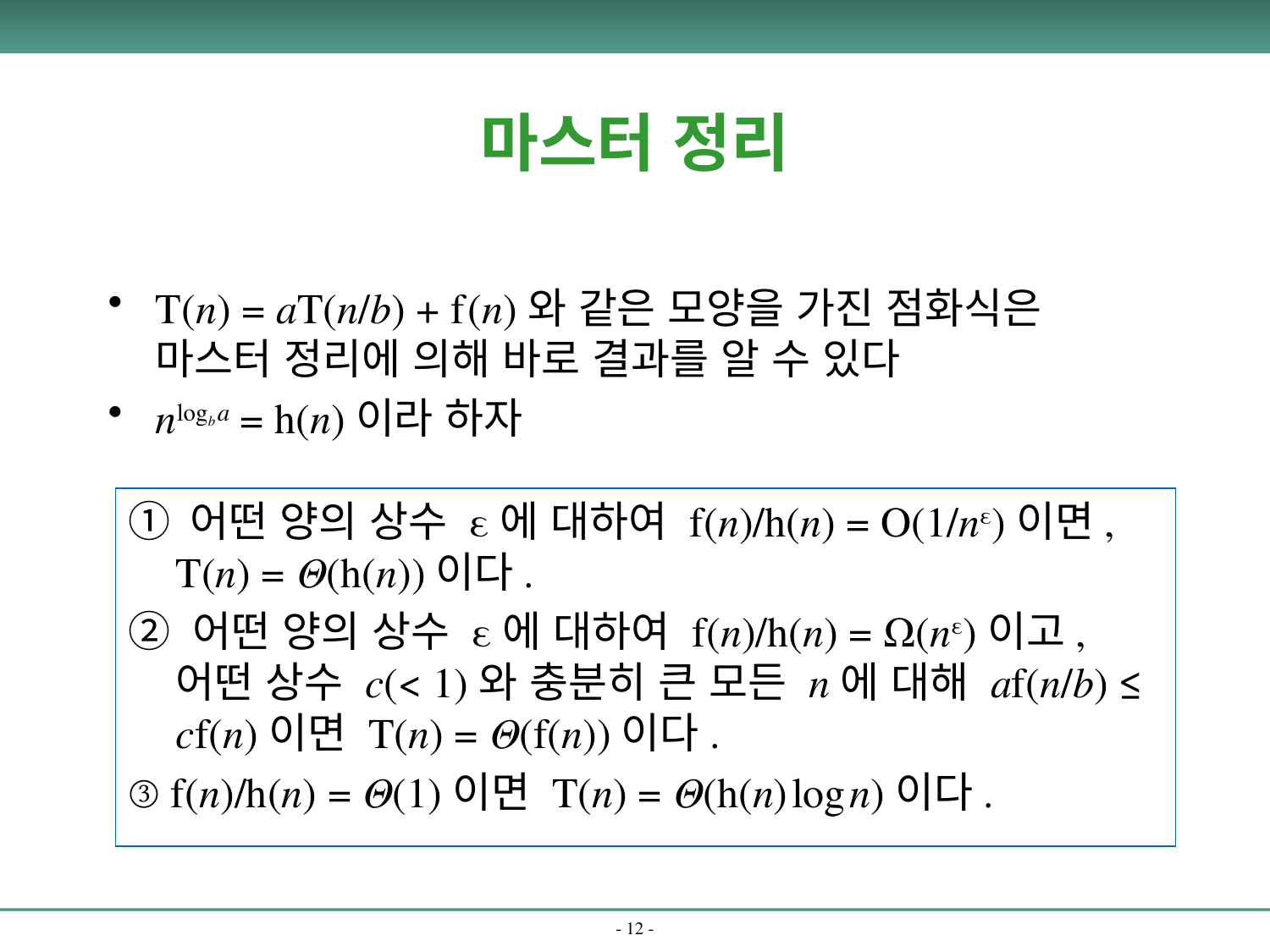

# 마스터 정리
T(n) = aT(n/b) + f (n)와 같은 모양을 가진 점화식은 마스터 정리에 의해 바로 결과를 알 수 있다
nlogb a = h(n)이라 하자
① 어떤 양의 상수 ε에 대하여 f(n)/h(n) = O(1/nε)이면, T(n) = Θ(h(n))이다.
② 어떤 양의 상수 ε에 대하여 f(n)/h(n) = Ω(nε)이고, 어떤 상수 c(< 1)와 충분히 큰 모든 n에 대해 af(n/b) ≤ cf(n)이면 T(n) = Θ(f(n))이다.
③ f(n)/h(n) = Θ(1)이면 T(n) = Θ(h(n) log n)이다.